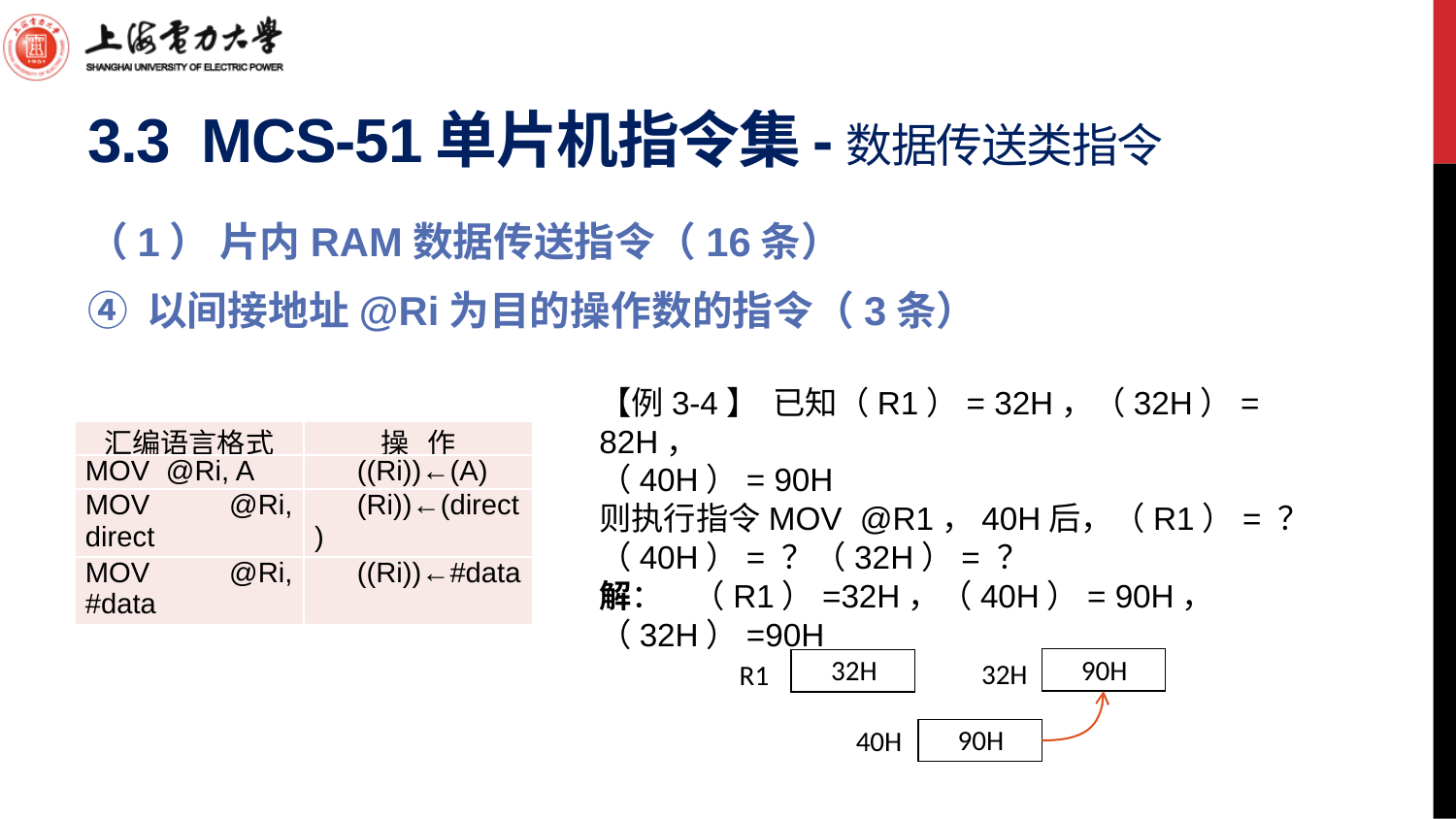

# 3.3  MCS-51单片机指令集-数据传送类指令
（1） 片内RAM数据传送指令（16条）
④ 以间接地址@Ri为目的操作数的指令（3条）

【例3-4】  已知（R1）= 32H，（32H）= 82H，
（40H）= 90H
则执行指令MOV  @R1，40H后，（R1）= ？（40H）= ？（32H）= ？
解：    （R1）=32H，（40H）= 90H，
（32H）=90H
| 汇编语言格式 | 操 作 |
| --- | --- |
| MOV @Ri, A | ((Ri))←(A) |
| MOV @Ri, direct | (Ri))←(direct) |
| MOV @Ri, #data | ((Ri))←#data |
90H
32H
32H

R1

90H
40H